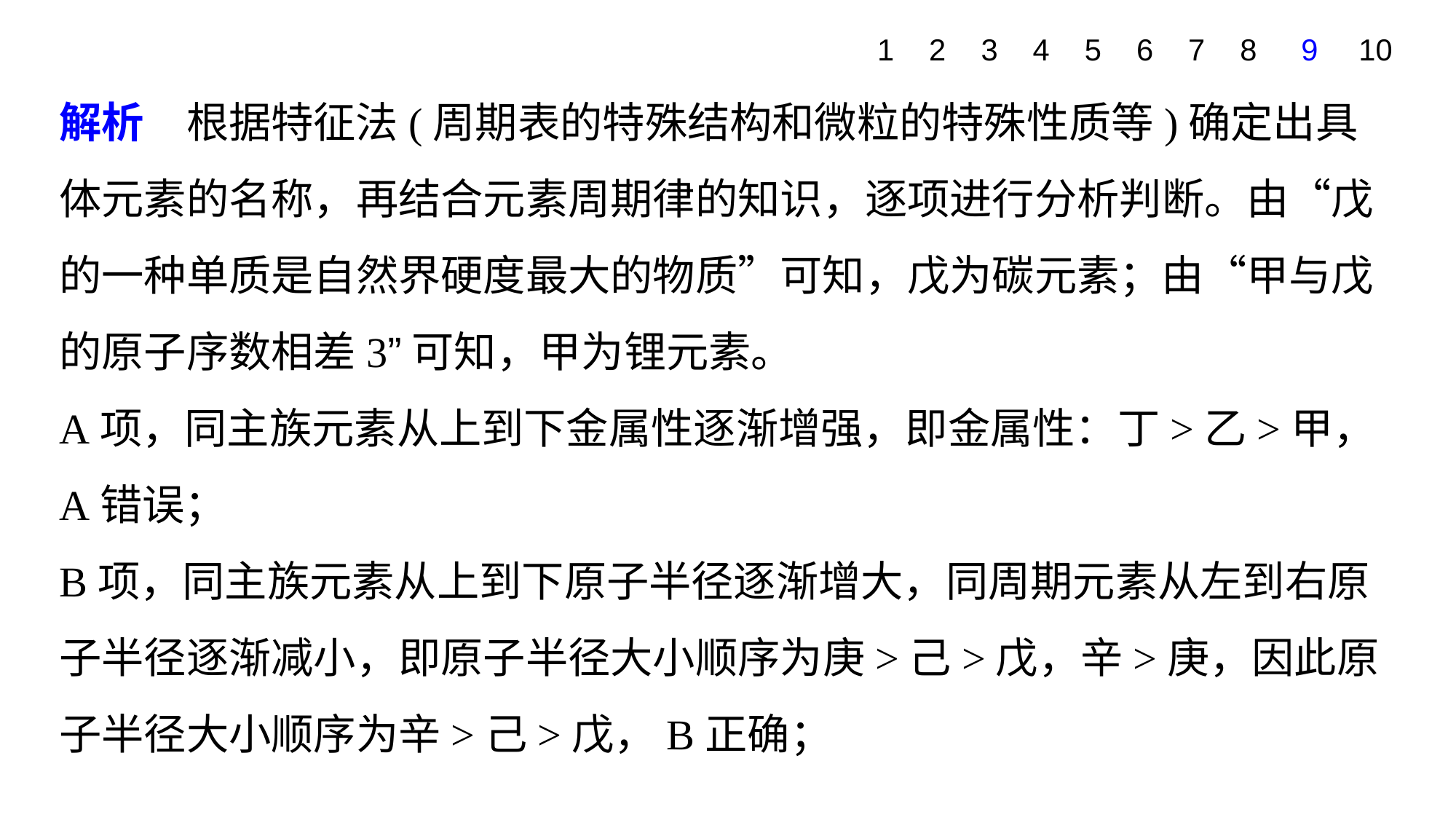

1
2
3
4
5
6
7
8
9
10
解析　根据特征法(周期表的特殊结构和微粒的特殊性质等)确定出具体元素的名称，再结合元素周期律的知识，逐项进行分析判断。由“戊的一种单质是自然界硬度最大的物质”可知，戊为碳元素；由“甲与戊的原子序数相差3”可知，甲为锂元素。
A项，同主族元素从上到下金属性逐渐增强，即金属性：丁>乙>甲，A错误；
B项，同主族元素从上到下原子半径逐渐增大，同周期元素从左到右原子半径逐渐减小，即原子半径大小顺序为庚>己>戊，辛>庚，因此原子半径大小顺序为辛>己>戊，B正确；